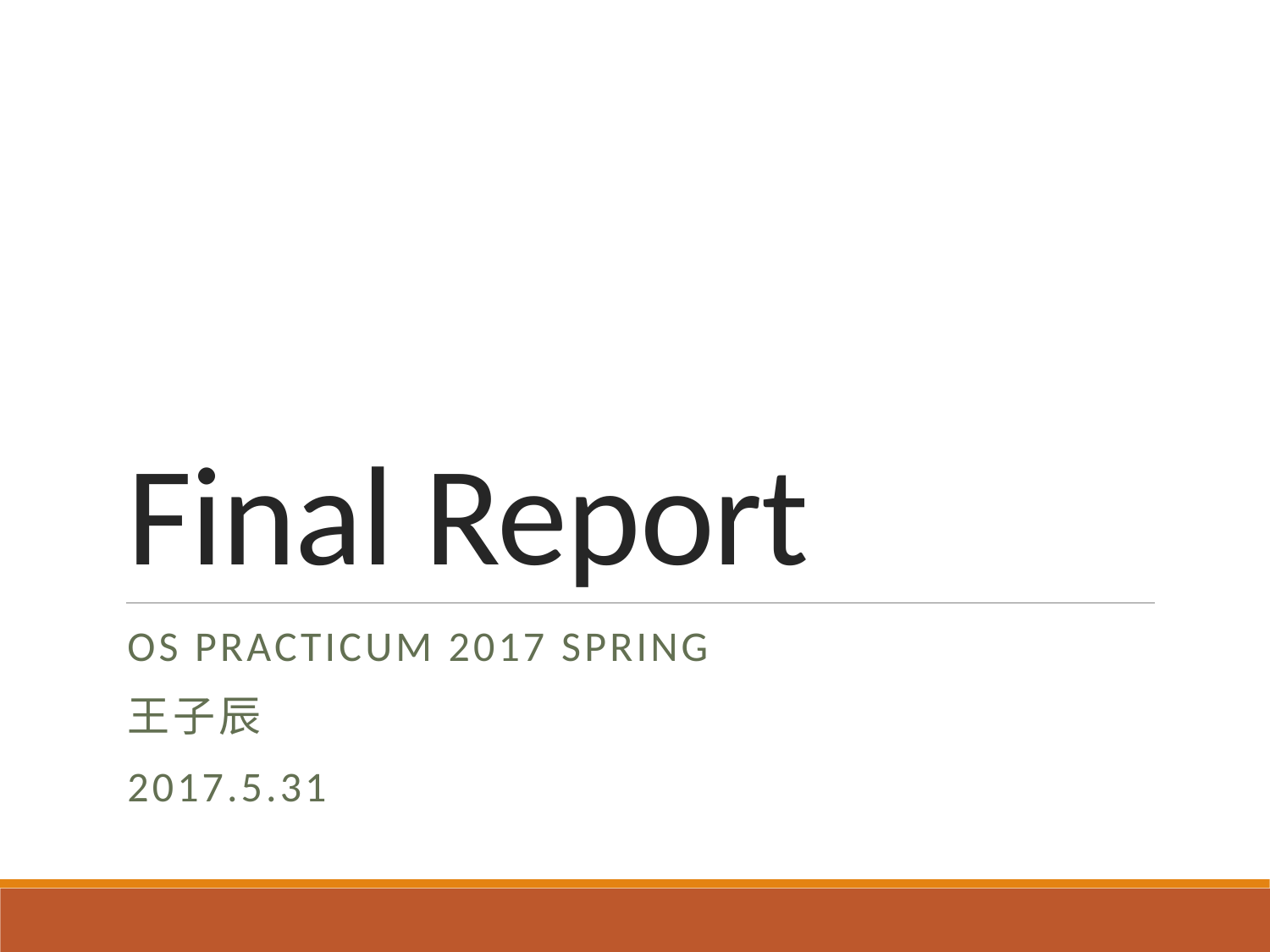

# Final Report
OS Practicum 2017 Spring
王子辰
2017.5.31